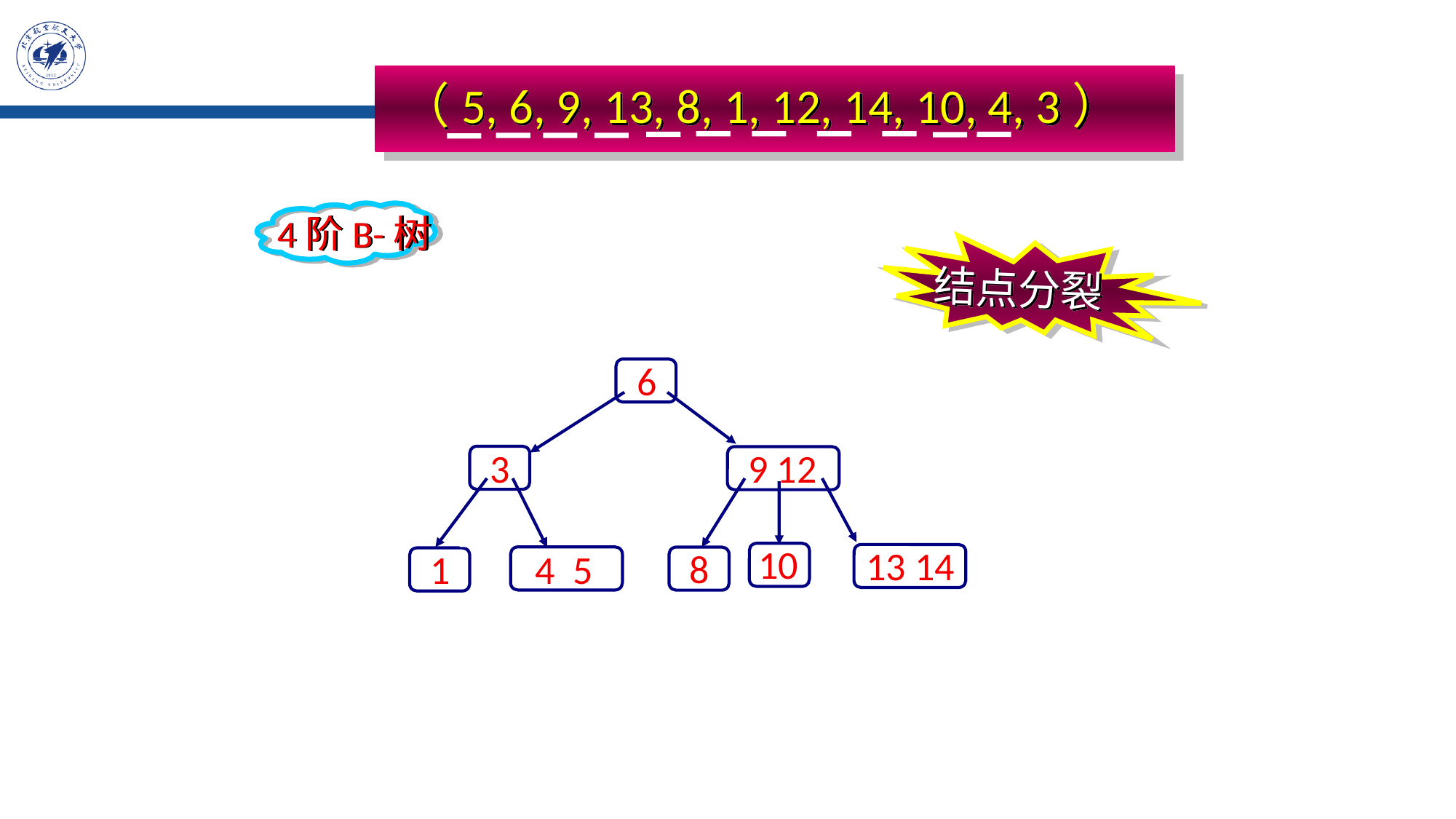

（5, 6, 9, 13, 8, 1, 12, 14, 10, 4, 3）

4阶B-树

结点分裂

6

9 12

3

关键字个数>3

3   6   9  12

1

4  5

6  9 12

10

13 14

6  9

8

12 13

6

9  13

5

1   3  4   5

1  4  5

5   6   9

5

8  9  12  13

12 13 14

5   6

10 12 13 14

1  5

5   6   9   13

8  9  13

关键字个数>3

关键字个数>3

关键字个数>3

关键字个数>3